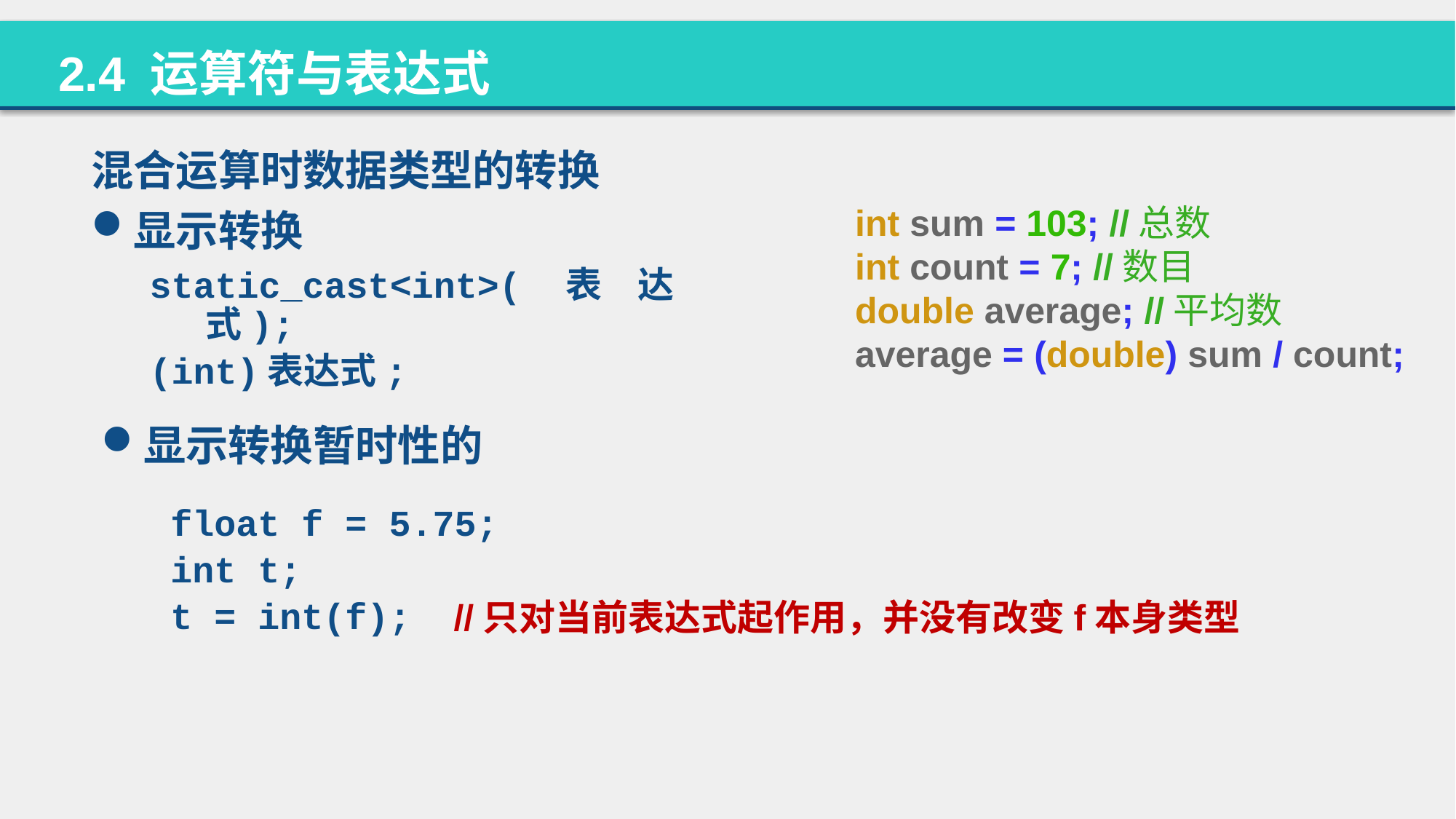

2.4 运算符与表达式
混合运算时数据类型的转换
显示转换
int sum = 103; //总数
int count = 7; //数目
double average; //平均数
average = (double) sum / count;
static_cast<int>(表达式);
(int)表达式;
显示转换暂时性的
float f = 5.75;
int t;
t = int(f);
//只对当前表达式起作用，并没有改变f本身类型